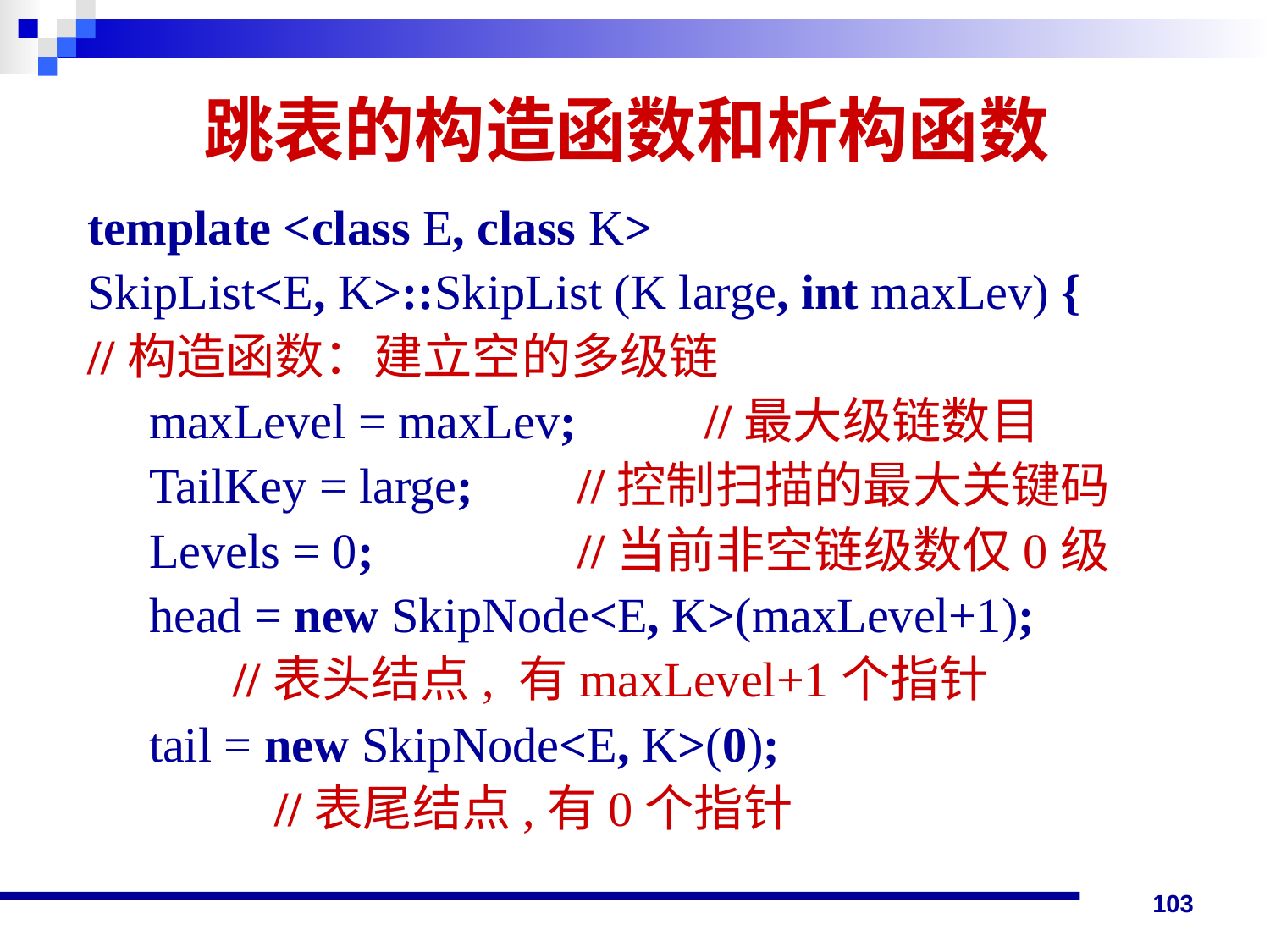

# 跳表的构造函数和析构函数
template <class E, class K>
SkipList<E, K>::SkipList (K large, int maxLev) {
//构造函数：建立空的多级链
     maxLevel = maxLev;	     //最大级链数目
     TailKey = large;	     //控制扫描的最大关键码
     Levels = 0;         	     //当前非空链级数仅0级
     head = new SkipNode<E, K>(maxLevel+1);
   	        //表头结点, 有maxLevel+1个指针
     tail = new SkipNode<E, K>(0);
		 //表尾结点,有0个指针
103